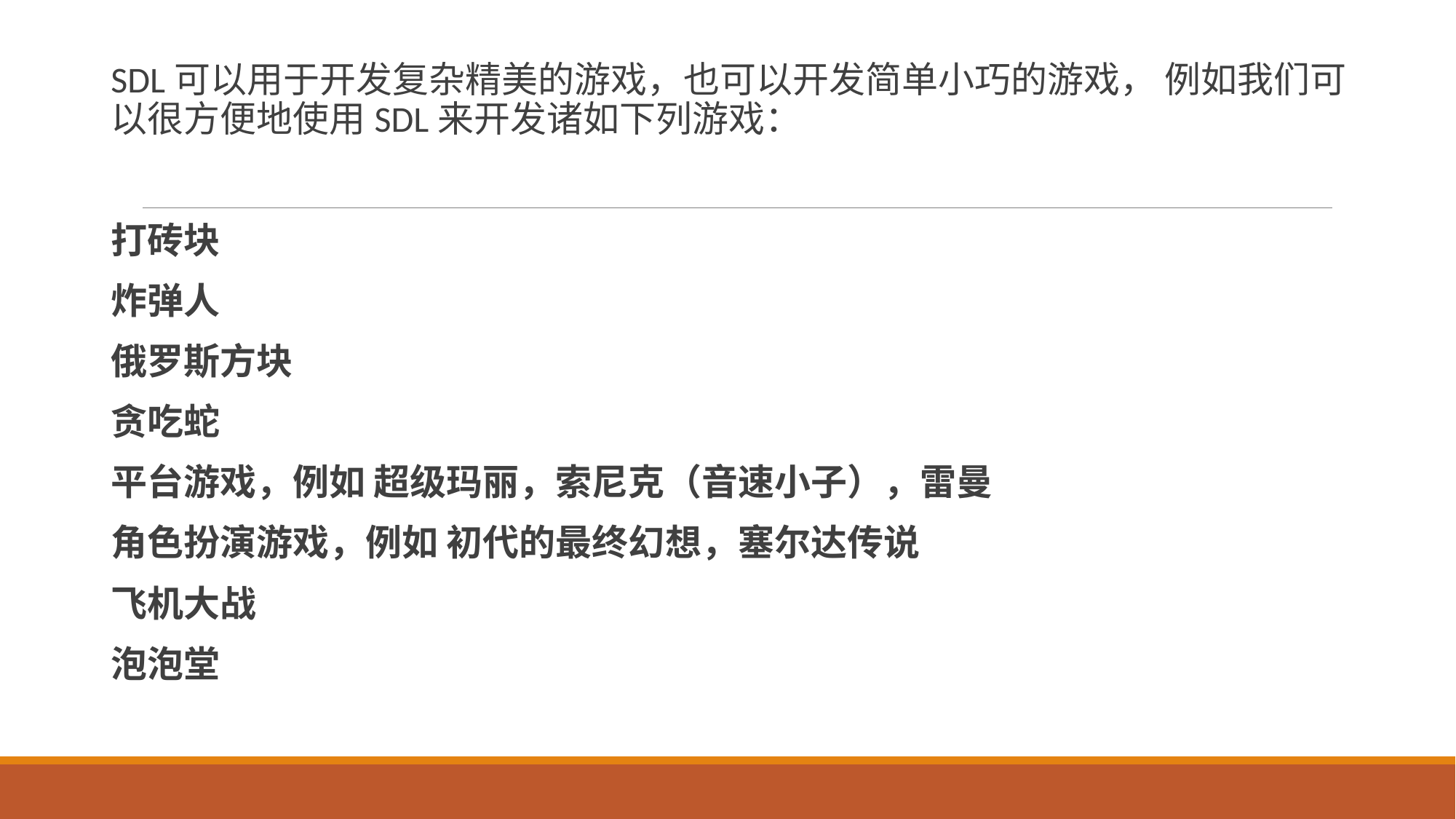

SDL可以用于开发复杂精美的游戏，也可以开发简单小巧的游戏， 例如我们可以很方便地使用SDL来开发诸如下列游戏：

打砖块
炸弹人
俄罗斯方块
贪吃蛇
平台游戏，例如 超级玛丽，索尼克（音速小子），雷曼
角色扮演游戏，例如 初代的最终幻想，塞尔达传说
飞机大战
泡泡堂